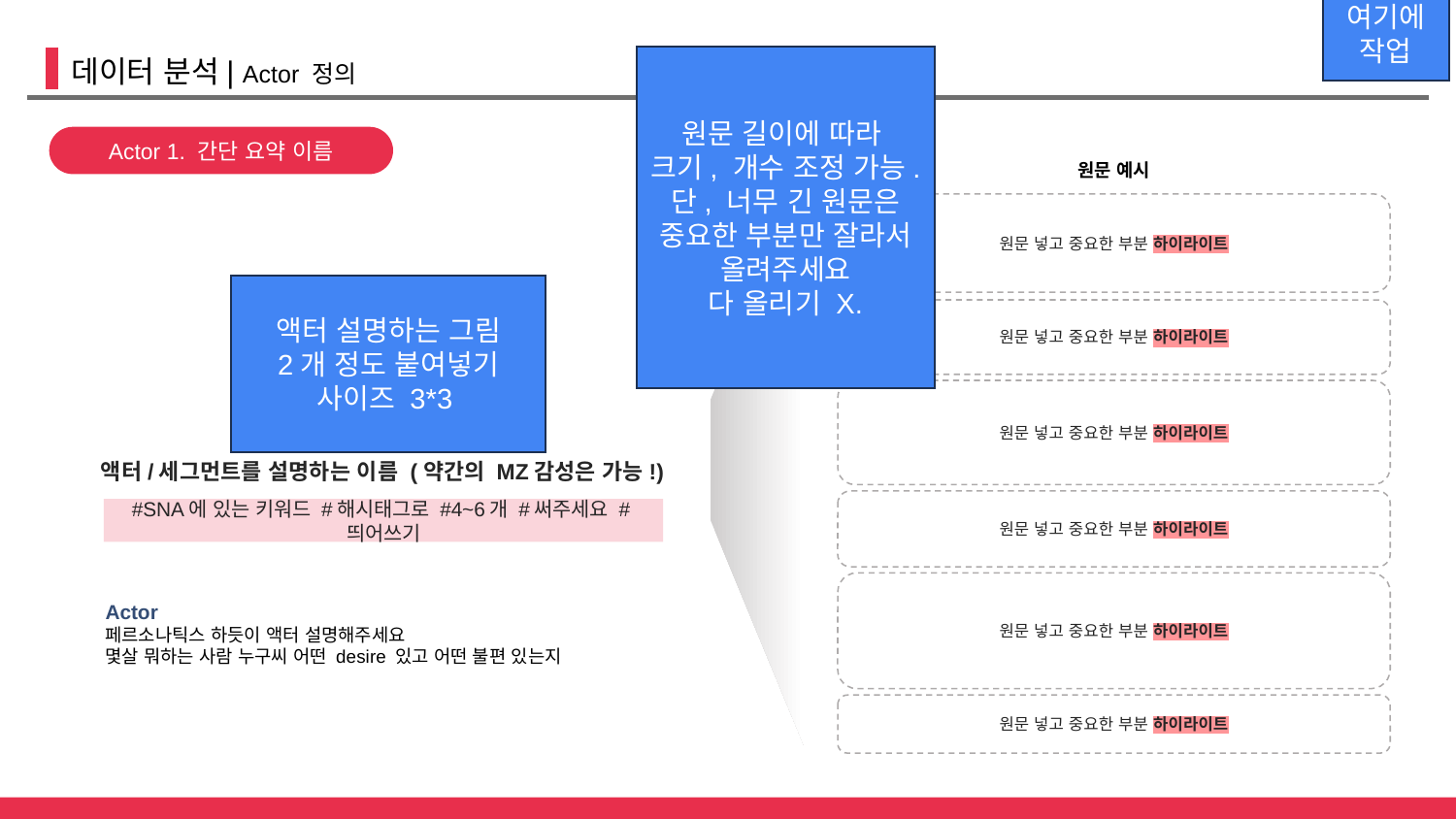

여기에 작업

원문 길이에 따라
크기, 개수 조정 가능.
단, 너무 긴 원문은
중요한 부분만 잘라서
올려주세요
다 올리기 X.
데이터 분석| Actor 정의
Actor 1. 간단 요약 이름
원문 예시
원문 넣고 중요한 부분 하이라이트
원문 넣고 중요한 부분 하이라이트
원문 넣고 중요한 부분 하이라이트
원문 넣고 중요한 부분 하이라이트
원문 넣고 중요한 부분 하이라이트
원문 넣고 중요한 부분 하이라이트
액터 설명하는 그림
2개 정도 붙여넣기
사이즈 3*3

액터/세그먼트를 설명하는 이름 (약간의 MZ감성은 가능!)
#SNA에 있는 키워드 #해시태그로 #4~6개 #써주세요 #띄어쓰기
Actor
페르소나틱스 하듯이 액터 설명해주세요
몇살 뭐하는 사람 누구씨 어떤 desire 있고 어떤 불편 있는지